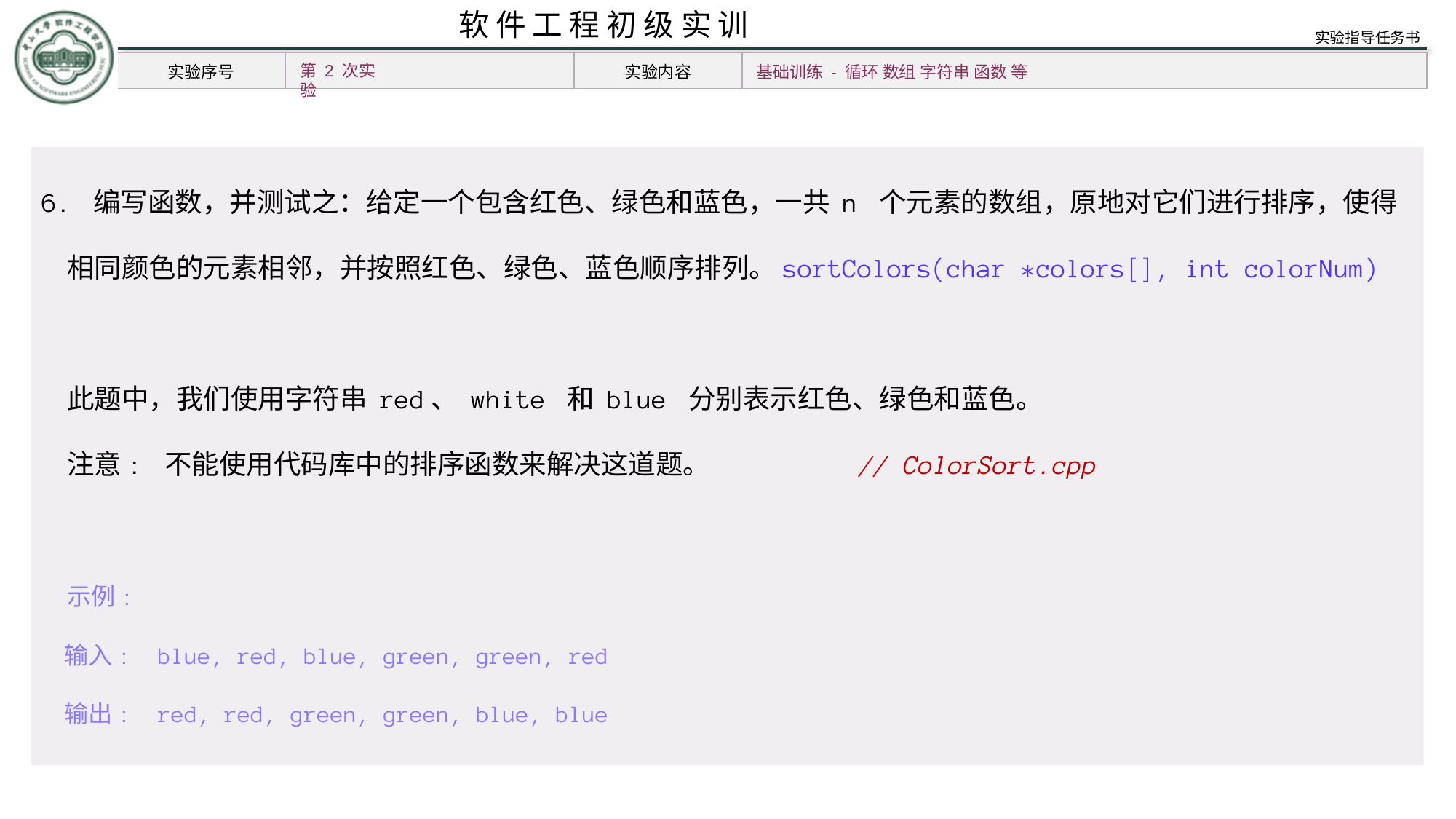

第 2 次实验
基础训练 - 循环 数组 字符串 函数 等

6. 编写函数，并测试之：给定一个包含红色、绿色和蓝色，一共 n 个元素的数组，原地对它们进行排序，使得

   相同颜色的元素相邻，并按照红色、绿色、蓝色顺序排列。sortColors(char *colors[], int colorNum)

   此题中，我们使用字符串 red、 white 和 blue 分别表示红色、绿色和蓝色。

   注意: 不能使用代码库中的排序函数来解决这道题。                       // ColorSort.cpp

   示例:

   输入:  blue, red, blue, green, green, red

   输出:  red, red, green, green, blue, blue